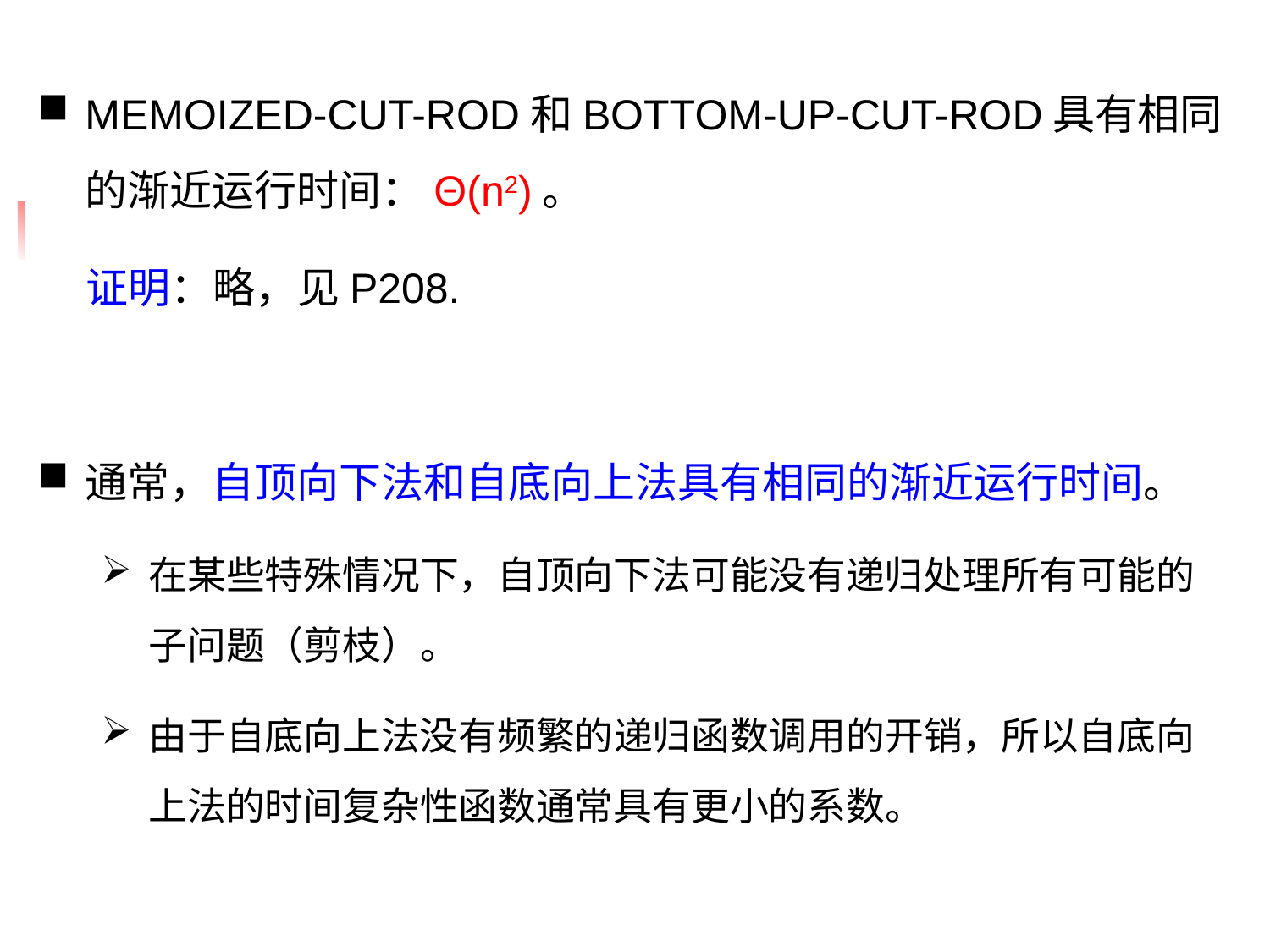

MEMOIZED-CUT-ROD和BOTTOM-UP-CUT-ROD具有相同的渐近运行时间：Θ(n2)。
    证明：略，见P208.

通常，自顶向下法和自底向上法具有相同的渐近运行时间。
在某些特殊情况下，自顶向下法可能没有递归处理所有可能的子问题（剪枝）。
由于自底向上法没有频繁的递归函数调用的开销，所以自底向上法的时间复杂性函数通常具有更小的系数。